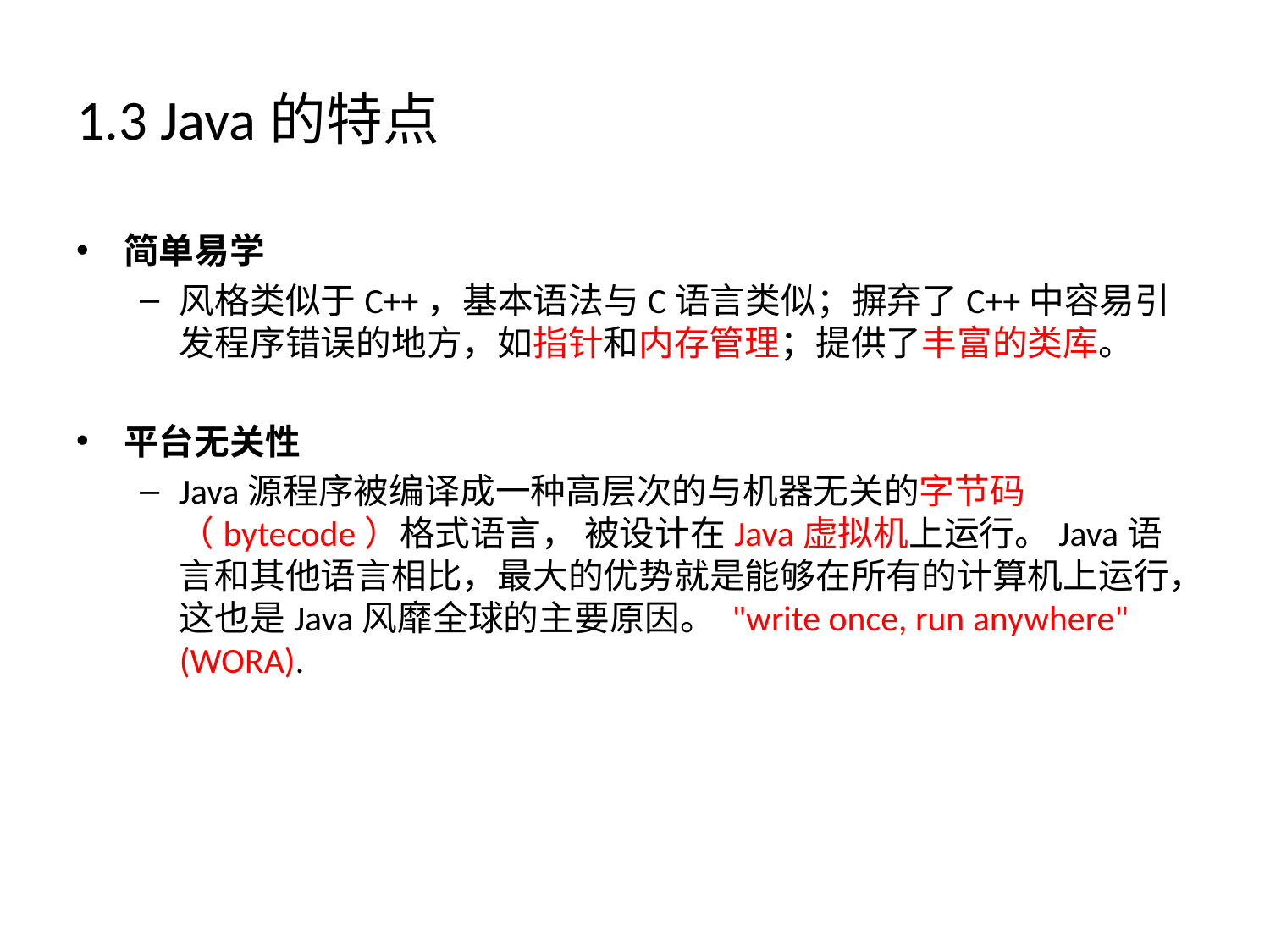

# 1.3 Java的特点
简单易学
风格类似于C++，基本语法与C语言类似；摒弃了C++中容易引发程序错误的地方，如指针和内存管理；提供了丰富的类库。

平台无关性
Java源程序被编译成一种高层次的与机器无关的字节码（bytecode）格式语言， 被设计在Java虚拟机上运行。Java语言和其他语言相比，最大的优势就是能够在所有的计算机上运行，这也是Java风靡全球的主要原因。 "write once, run anywhere" (WORA).